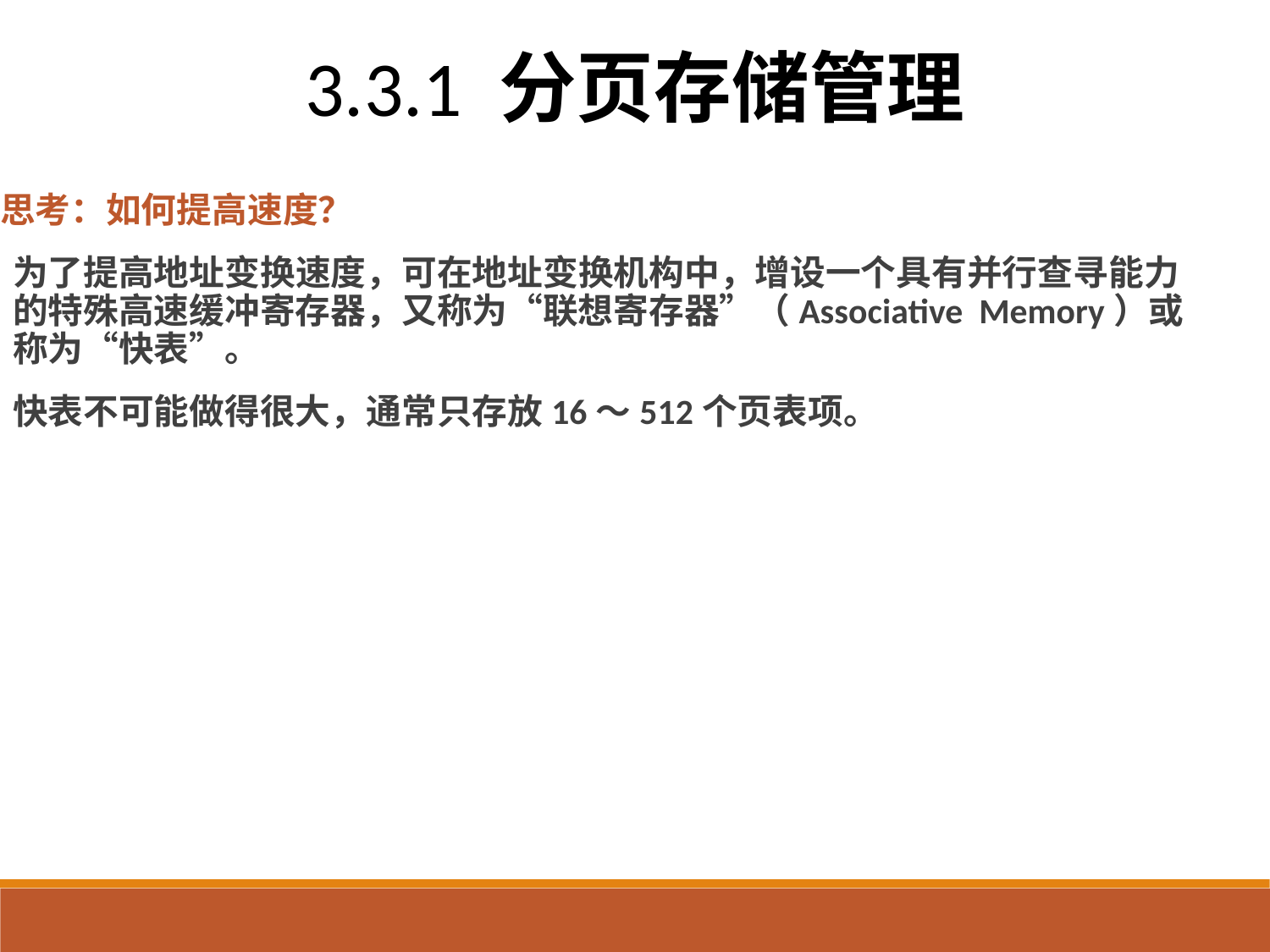

3.3.1 分页存储管理
思考：如何提高速度？
为了提高地址变换速度，可在地址变换机构中，增设一个具有并行查寻能力的特殊高速缓冲寄存器，又称为“联想寄存器”（Associative  Memory）或称为“快表”。
快表不可能做得很大，通常只存放16～512个页表项。